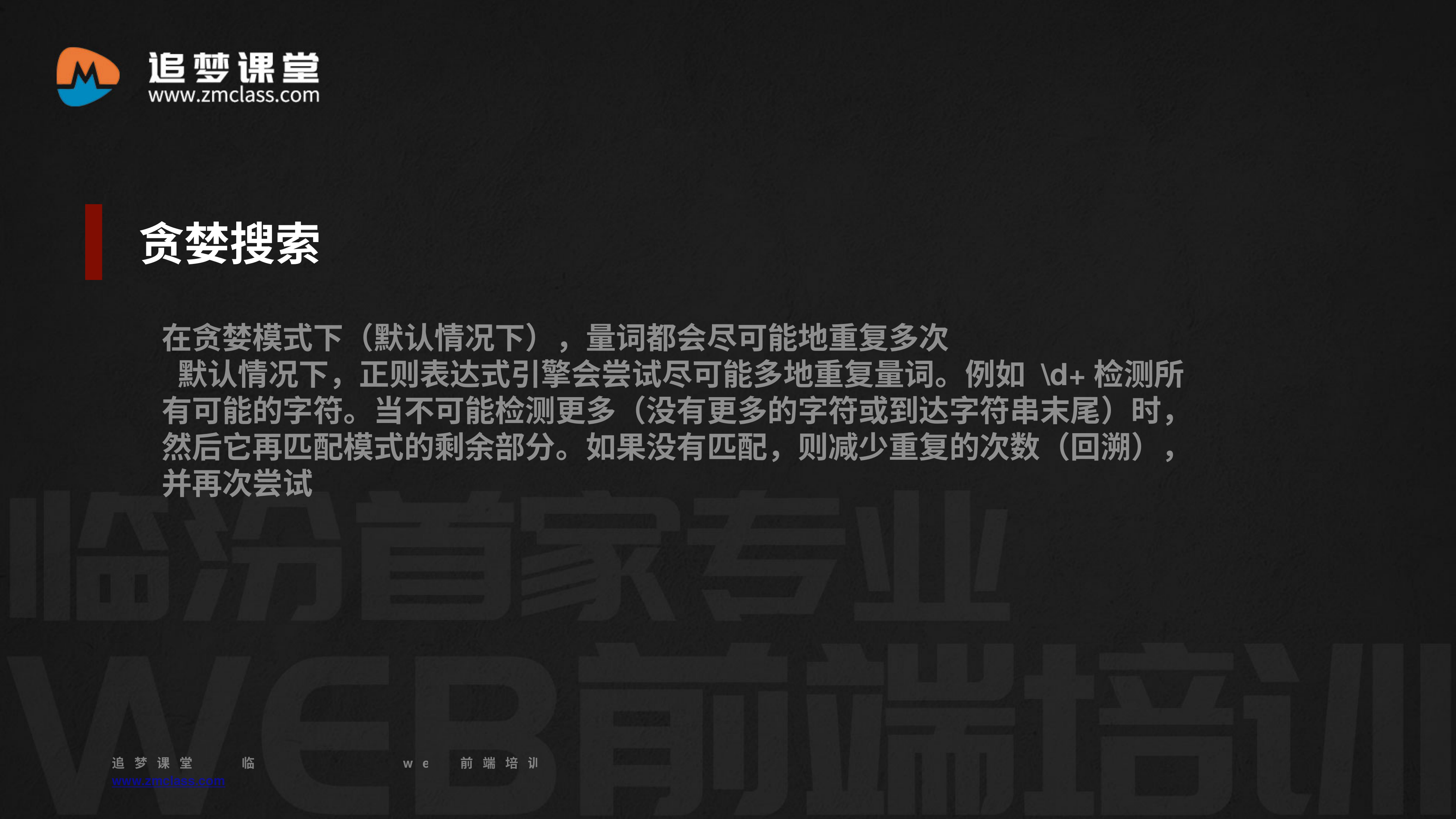

贪婪搜索
在贪婪模式下（默认情况下），量词都会尽可能地重复多次
 默认情况下，正则表达式引擎会尝试尽可能多地重复量词。例如 \d+检测所有可能的字符。当不可能检测更多（没有更多的字符或到达字符串末尾）时，然后它再匹配模式的剩余部分。如果没有匹配，则减少重复的次数（回溯），并再次尝试
追梦课堂   临汾首家专业的web前端培训机构                                                          www.zmclass.com
29